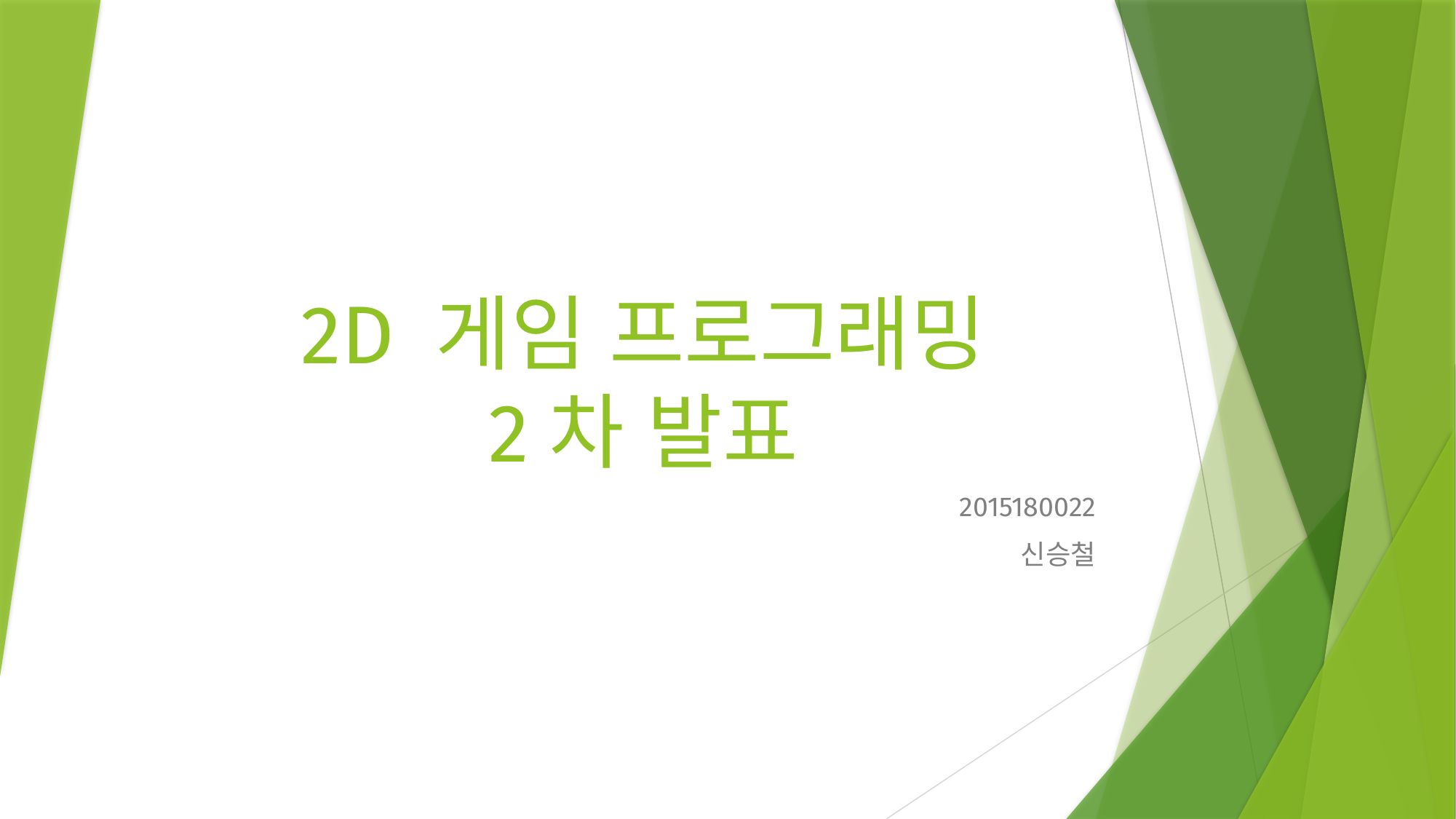

# 2D 게임 프로그래밍 2차 발표
2015180022
신승철